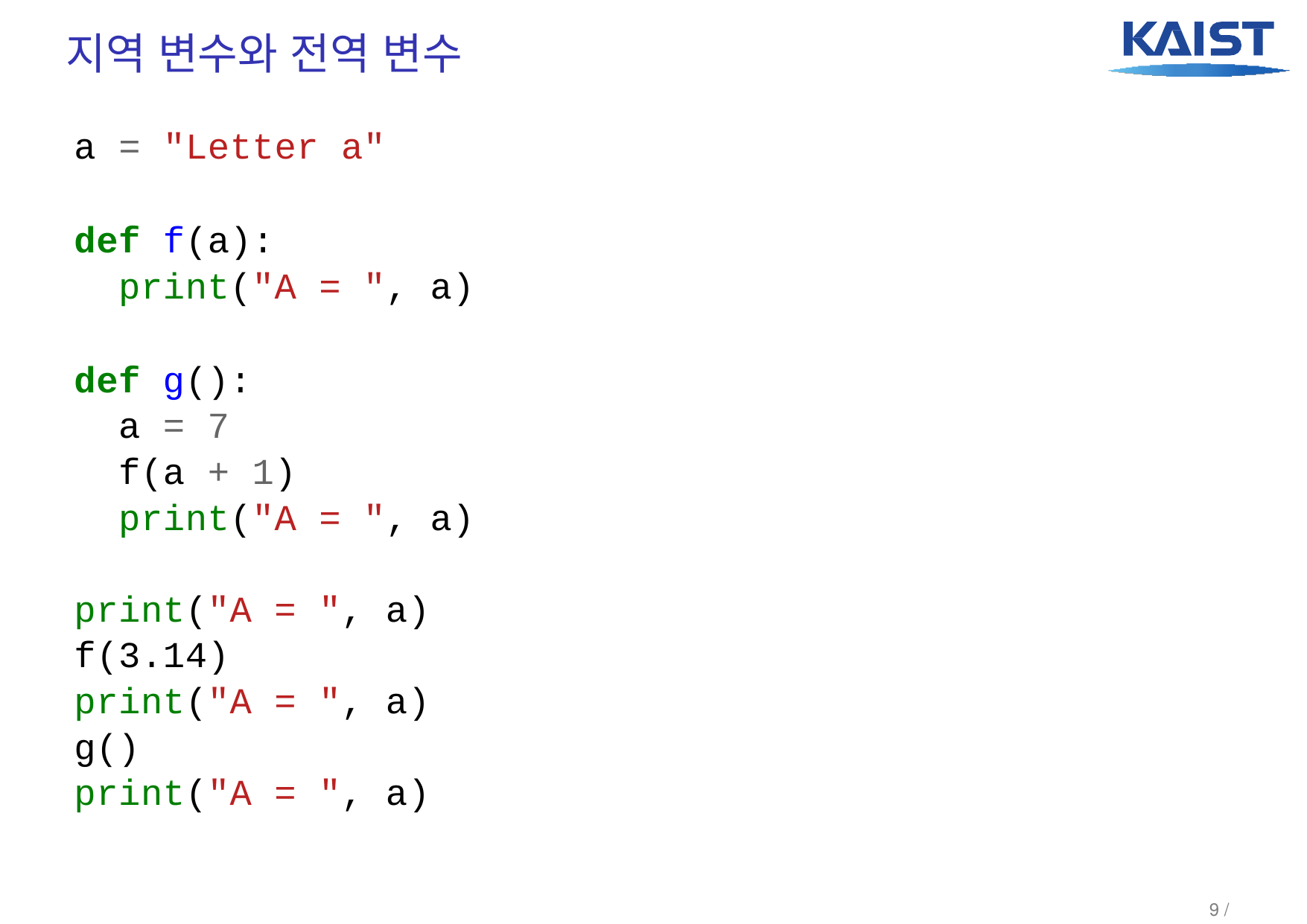

# 지역 변수와 전역 변수

a = "Letter a"

def f(a):
  print("A = ", a)

def g():
  a = 7
  f(a + 1)
  print("A = ", a)

print("A = ", a)
f(3.14)
print("A = ", a)
g()
print("A = ", a)
9 / 30